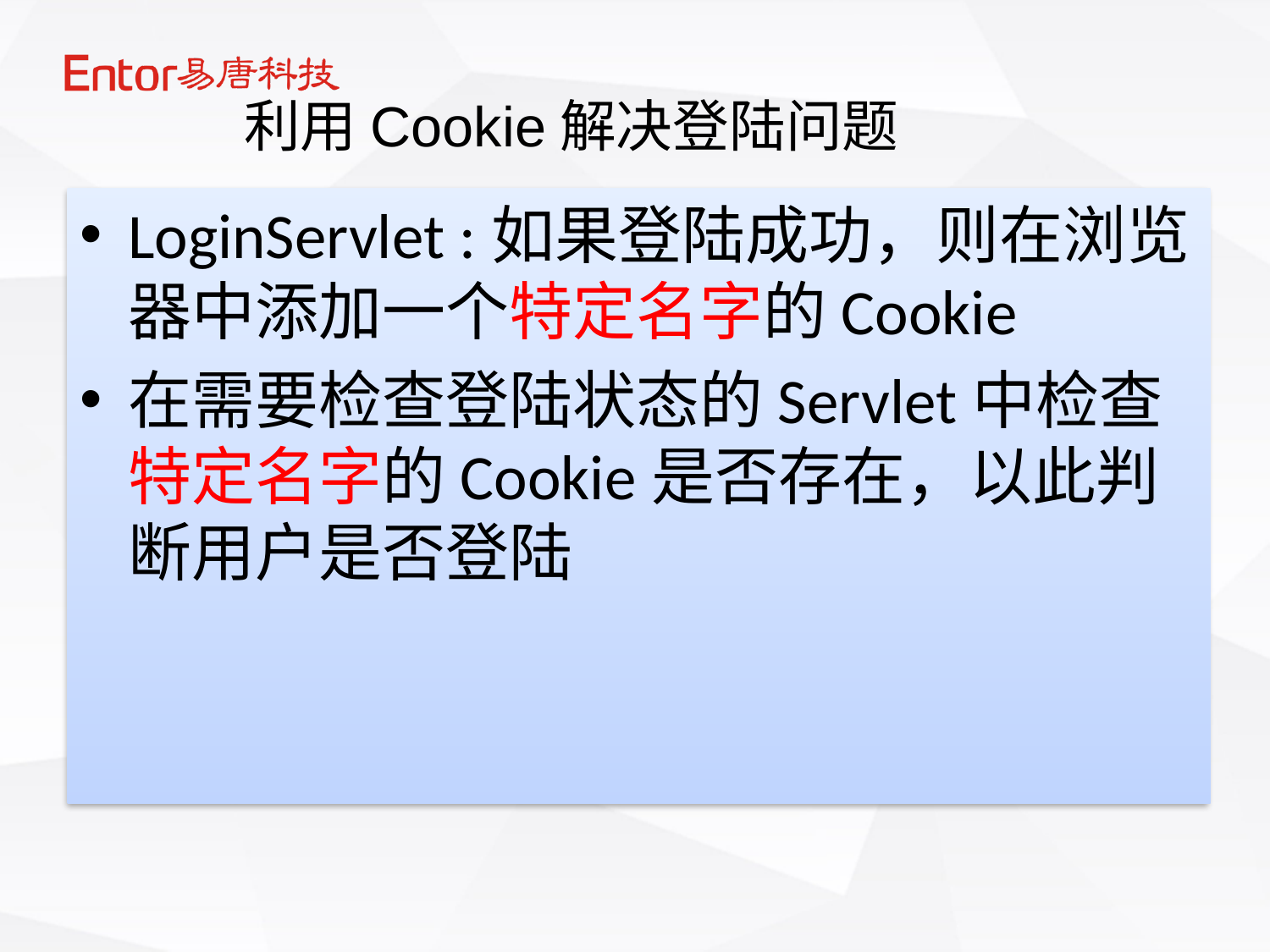

利用Cookie解决登陆问题
LoginServlet :如果登陆成功，则在浏览器中添加一个特定名字的Cookie
在需要检查登陆状态的Servlet中检查特定名字的Cookie是否存在，以此判断用户是否登陆